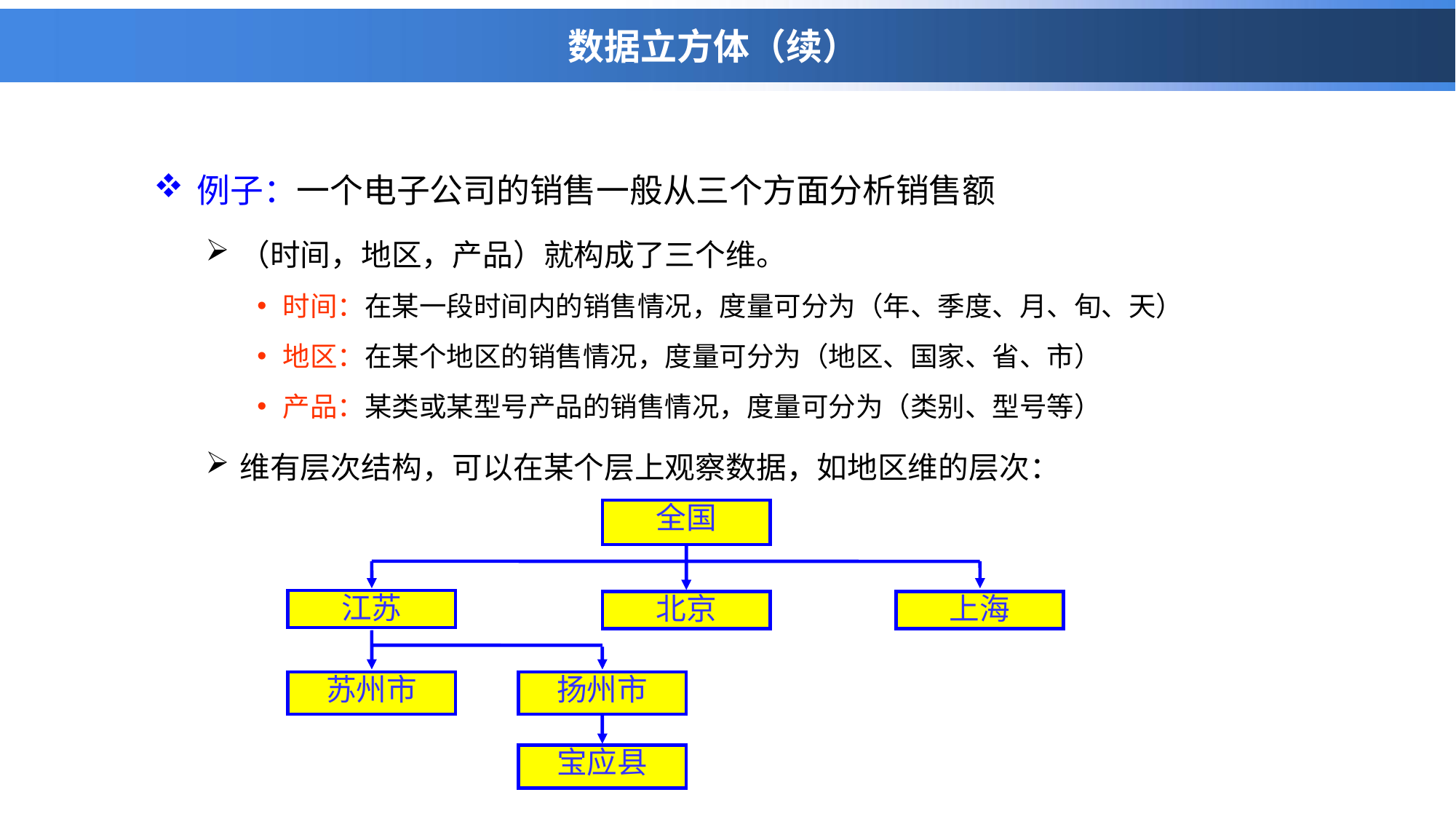

# 数据立方体（续）
例子：一个电子公司的销售一般从三个方面分析销售额
（时间，地区，产品）就构成了三个维。
时间：在某一段时间内的销售情况，度量可分为（年、季度、月、旬、天）
地区：在某个地区的销售情况，度量可分为（地区、国家、省、市）
产品：某类或某型号产品的销售情况，度量可分为（类别、型号等）
维有层次结构，可以在某个层上观察数据，如地区维的层次：
全国

江苏
北京
上海

苏州市
扬州市

宝应县